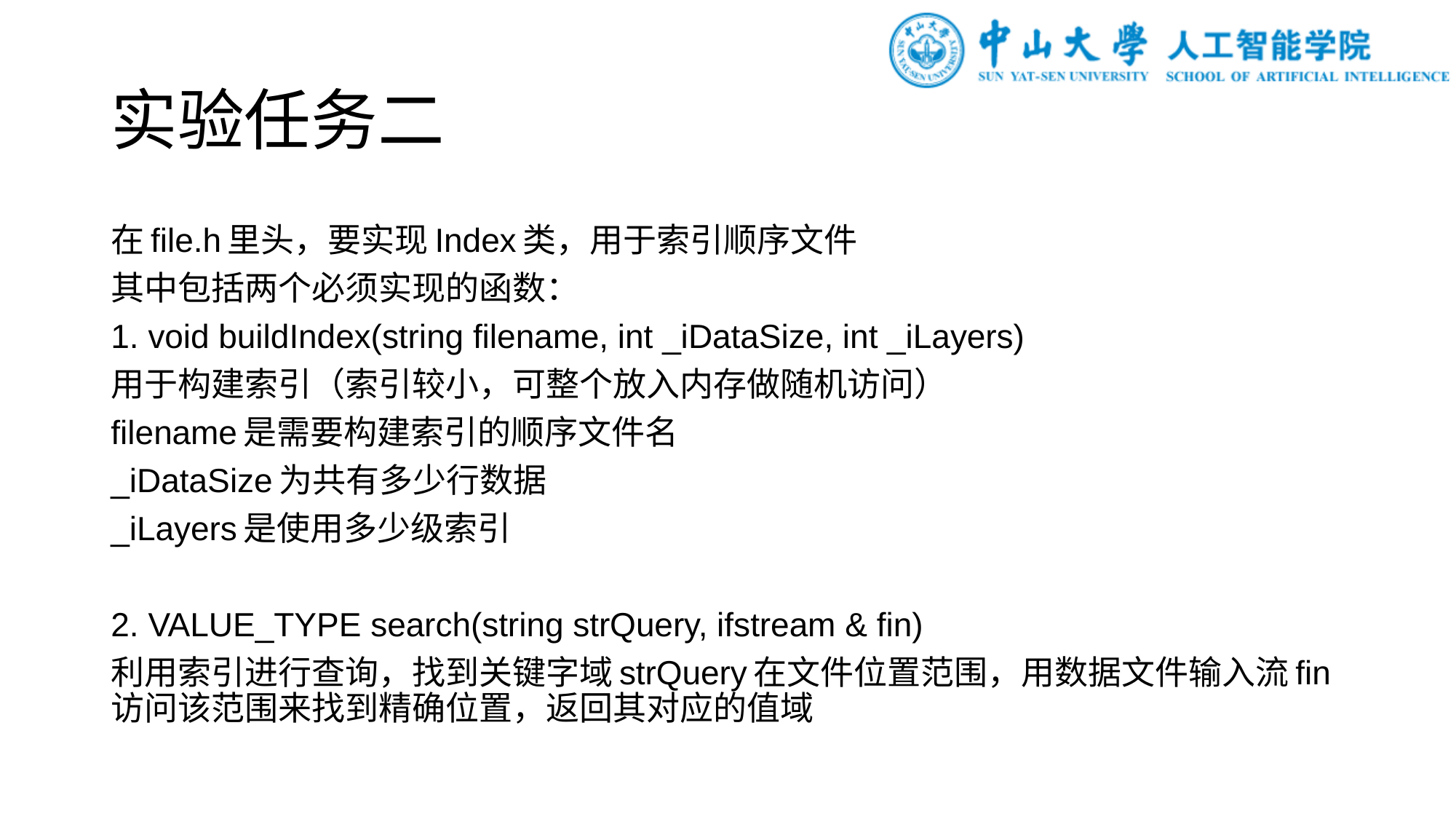

# 实验任务二
在file.h里头，要实现Index类，用于索引顺序文件
其中包括两个必须实现的函数：
1. void buildIndex(string filename, int _iDataSize, int _iLayers)
用于构建索引（索引较小，可整个放入内存做随机访问）
filename是需要构建索引的顺序文件名
_iDataSize为共有多少行数据
_iLayers是使用多少级索引

2. VALUE_TYPE search(string strQuery, ifstream & fin)
利用索引进行查询，找到关键字域strQuery在文件位置范围，用数据文件输入流fin访问该范围来找到精确位置，返回其对应的值域